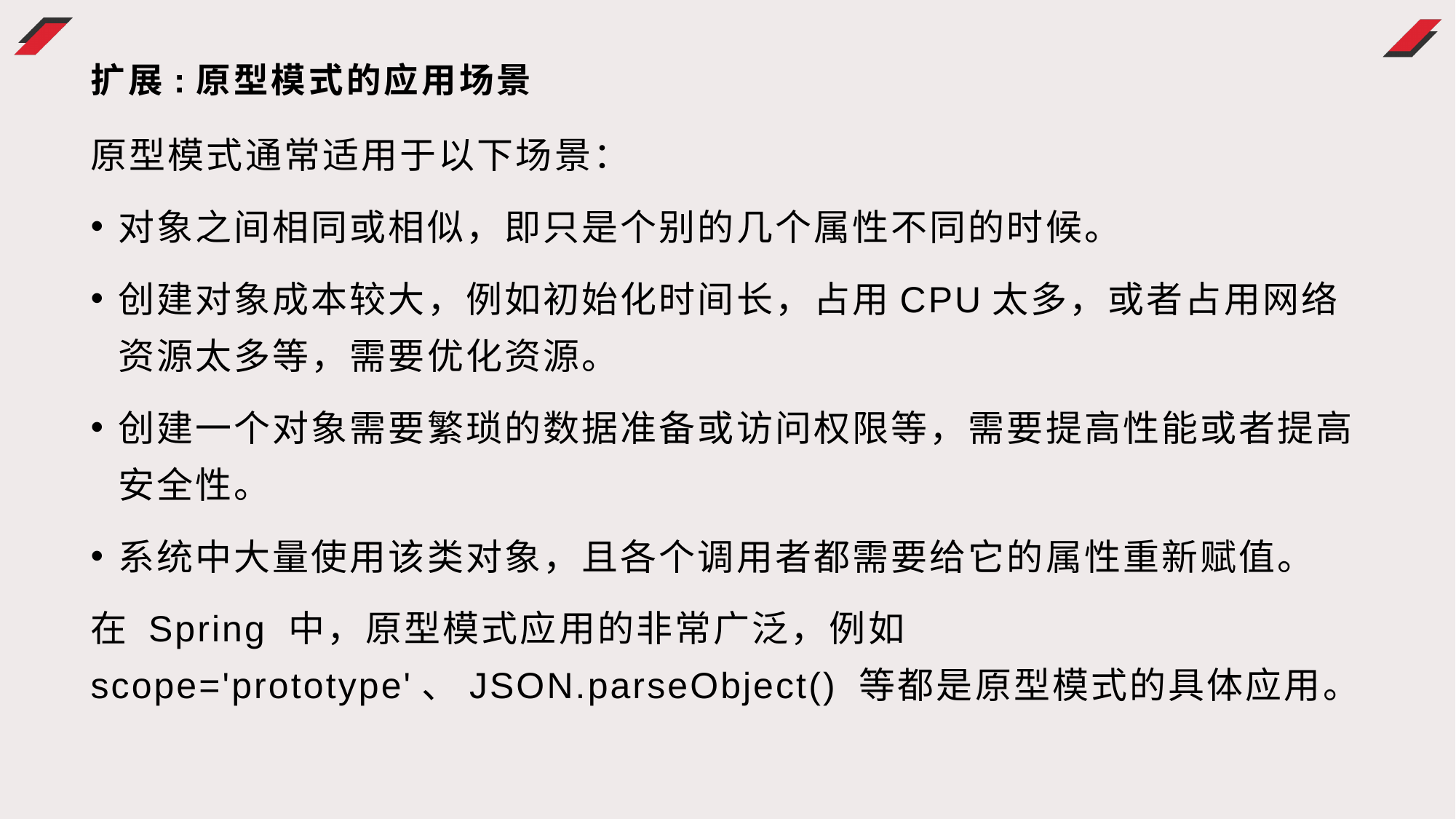

# 扩展:原型模式的应用场景
原型模式通常适用于以下场景：
对象之间相同或相似，即只是个别的几个属性不同的时候。
创建对象成本较大，例如初始化时间长，占用CPU太多，或者占用网络资源太多等，需要优化资源。
创建一个对象需要繁琐的数据准备或访问权限等，需要提高性能或者提高安全性。
系统中大量使用该类对象，且各个调用者都需要给它的属性重新赋值。
在 Spring 中，原型模式应用的非常广泛，例如 scope='prototype'、JSON.parseObject() 等都是原型模式的具体应用。